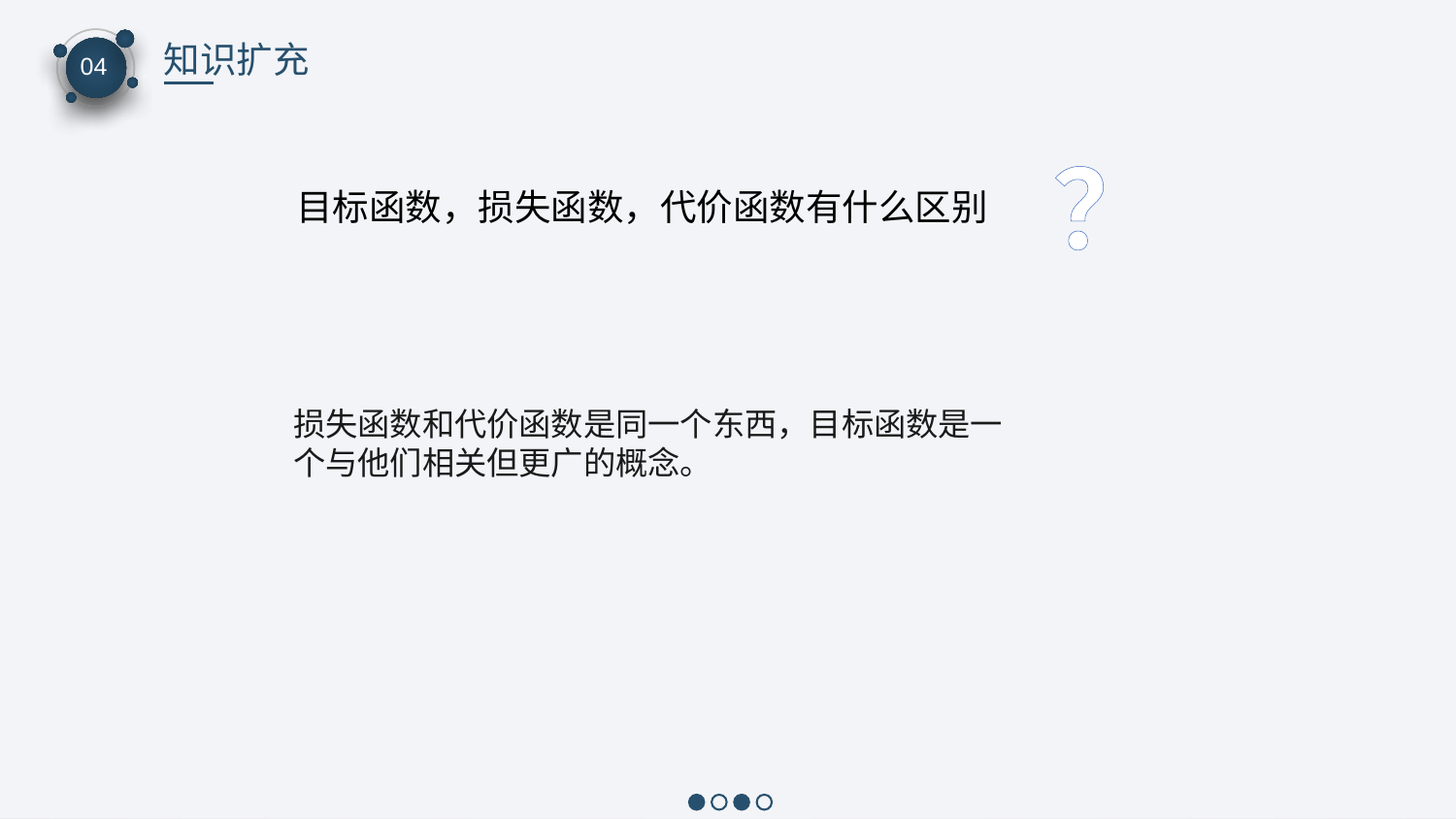

知识扩充
04
？
目标函数，损失函数，代价函数有什么区别
损失函数和代价函数是同一个东西，目标函数是一个与他们相关但更广的概念。